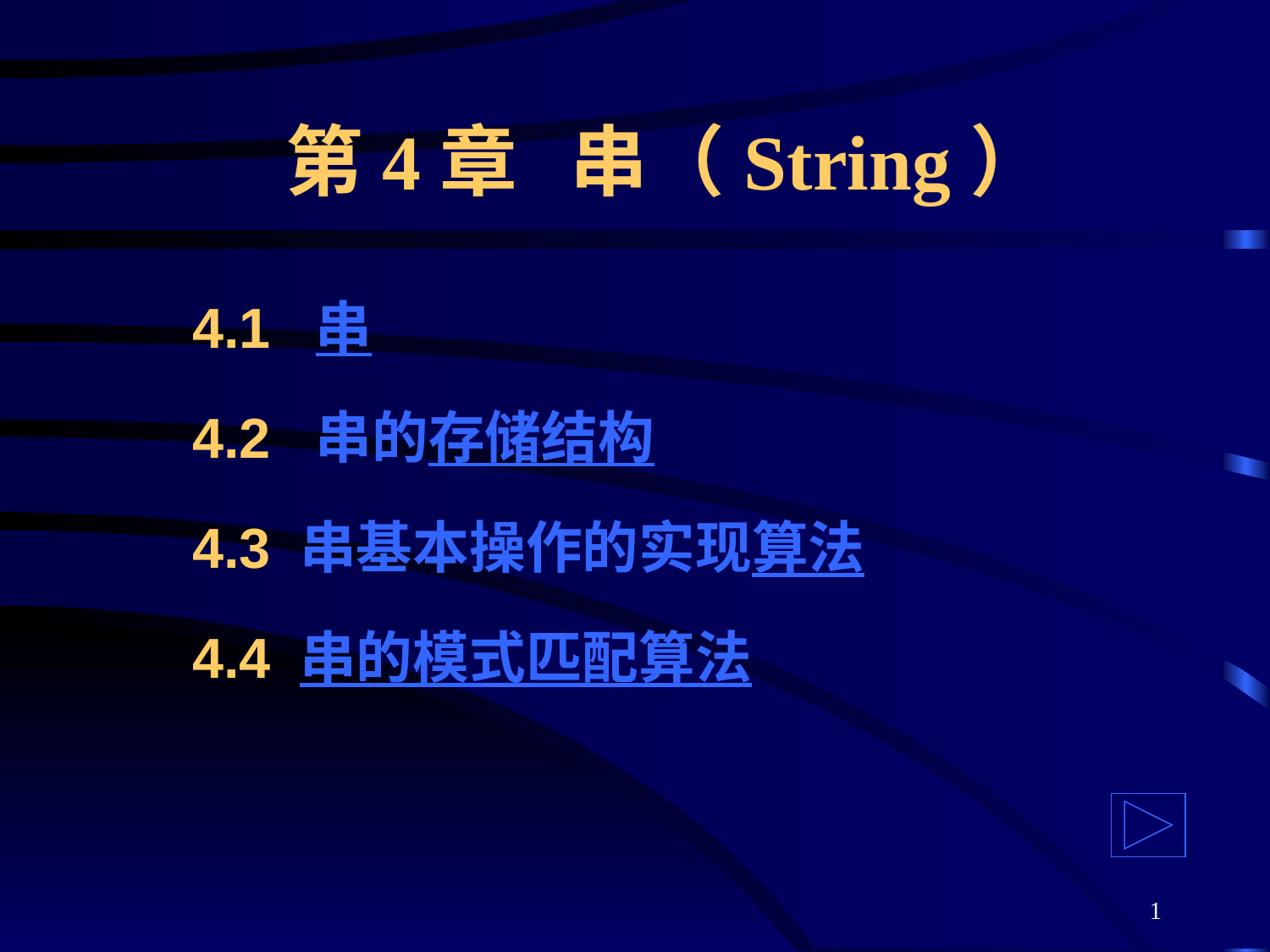

# 第4章   串（String）
4.1  串
4.2  串的存储结构
4.3 串基本操作的实现算法
4.4 串的模式匹配算法

1